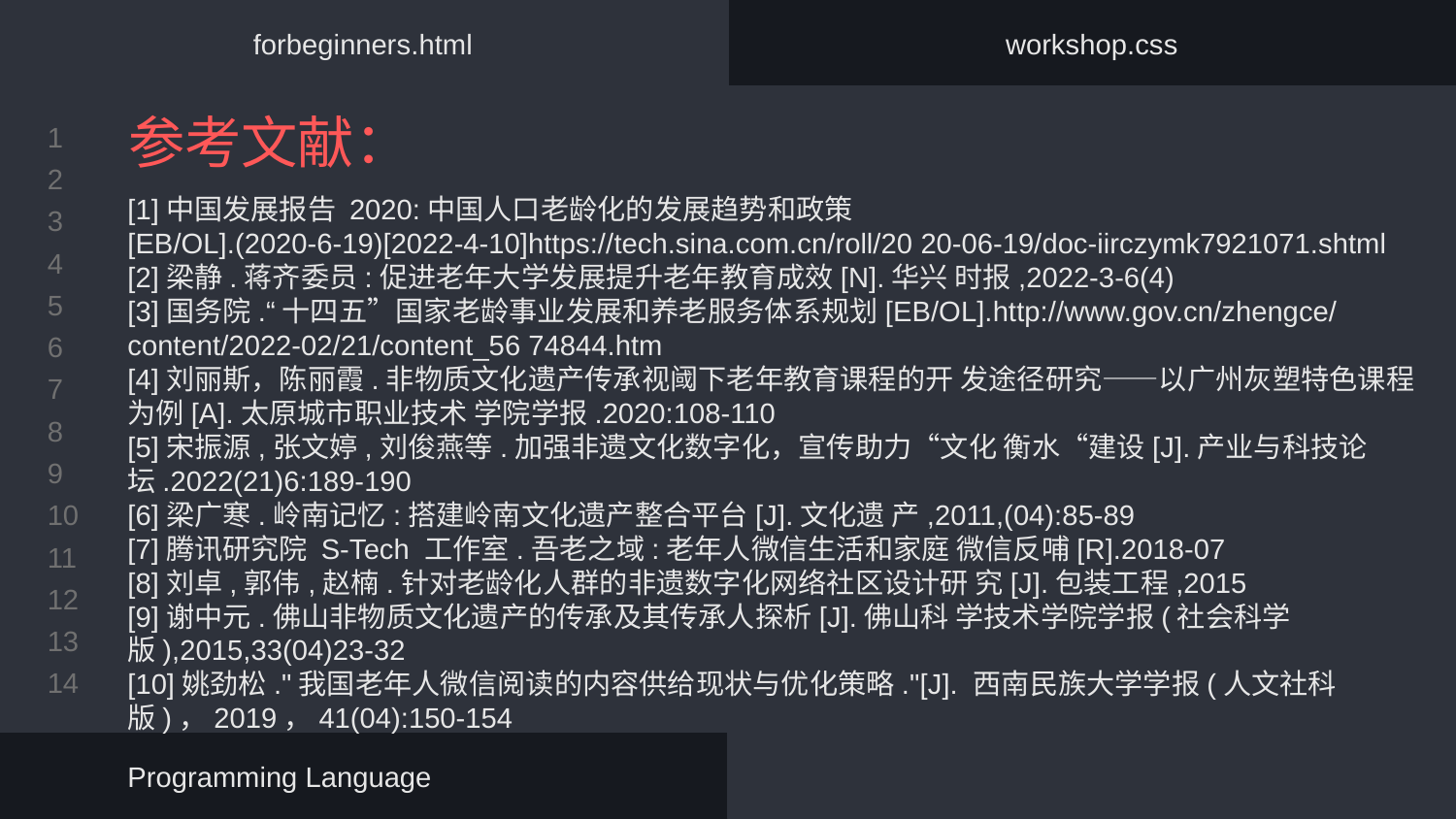

forbeginners.html
workshop.css
# 参考文献：
[1]中国发展报告 2020:中国人口老龄化的发展趋势和政策
[EB/OL].(2020-6-19)[2022-4-10]https://tech.sina.com.cn/roll/20 20-06-19/doc-iirczymk7921071.shtml
[2]梁静.蒋齐委员:促进老年大学发展提升老年教育成效[N].华兴 时报,2022-3-6(4)
[3]国务院.“十四五”国家老龄事业发展和养老服务体系规划[EB/OL].http://www.gov.cn/zhengce/content/2022-02/21/content_56 74844.htm
[4]刘丽斯，陈丽霞.非物质文化遗产传承视阈下老年教育课程的开 发途径研究——以广州灰塑特色课程为例[A].太原城市职业技术 学院学报.2020:108-110
[5]宋振源,张文婷,刘俊燕等.加强非遗文化数字化，宣传助力“文化 衡水“建设[J].产业与科技论坛.2022(21)6:189-190
[6]梁广寒.岭南记忆:搭建岭南文化遗产整合平台[J].文化遗 产,2011,(04):85-89
[7]腾讯研究院 S-Tech 工作室.吾老之域:老年人微信生活和家庭 微信反哺[R].2018-07
[8]刘卓,郭伟,赵楠.针对老龄化人群的非遗数字化网络社区设计研 究[J].包装工程,2015
[9]谢中元.佛山非物质文化遗产的传承及其传承人探析[J].佛山科 学技术学院学报(社会科学版),2015,33(04)23-32
[10]姚劲松."我国老年人微信阅读的内容供给现状与优化策略."[J]. 西南民族大学学报(人文社科版)，2019，41(04):150-154
Programming Language